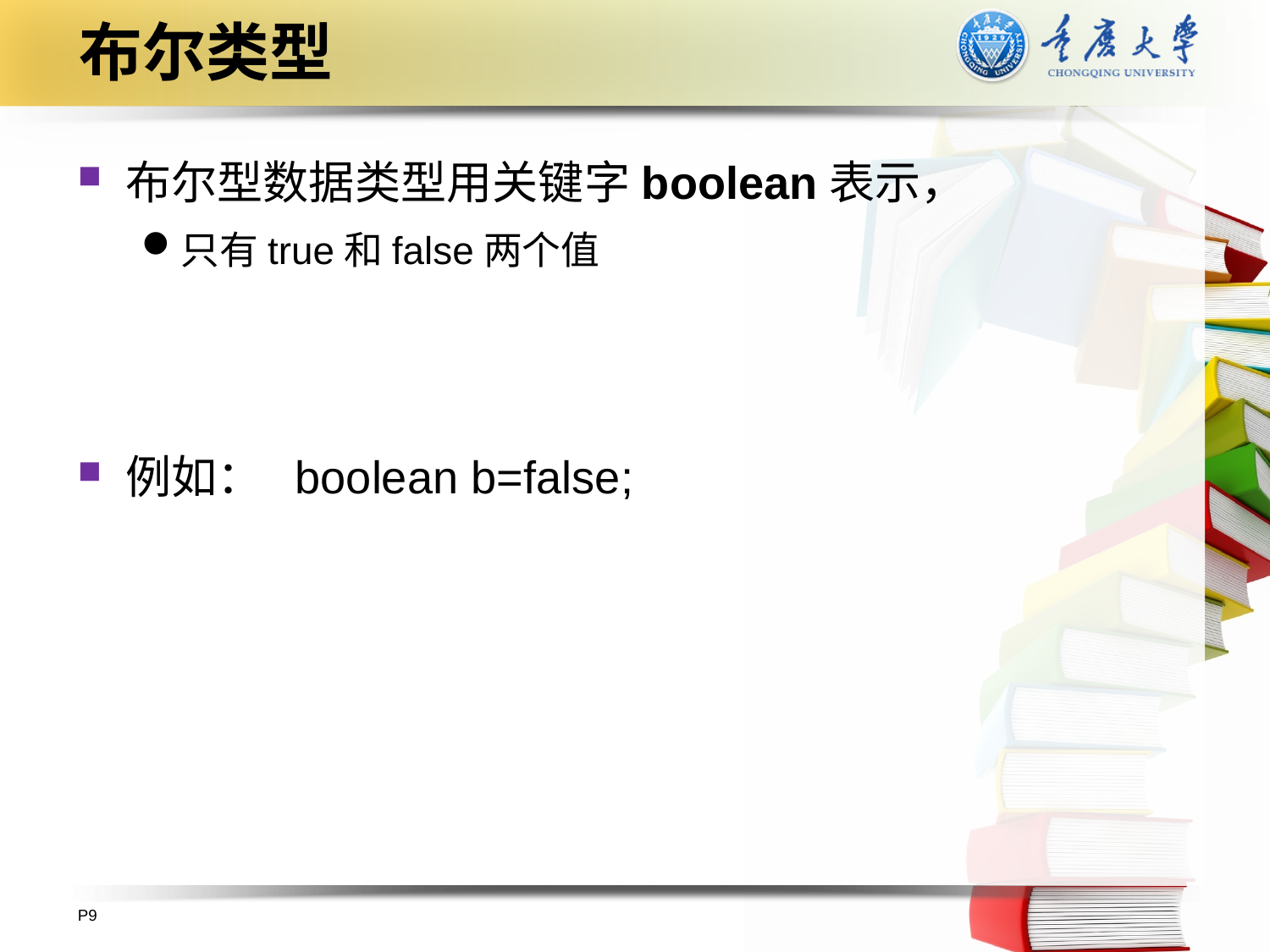

# 布尔类型
布尔型数据类型用关键字boolean表示，
只有true和false两个值

例如：  boolean b=false;

P9